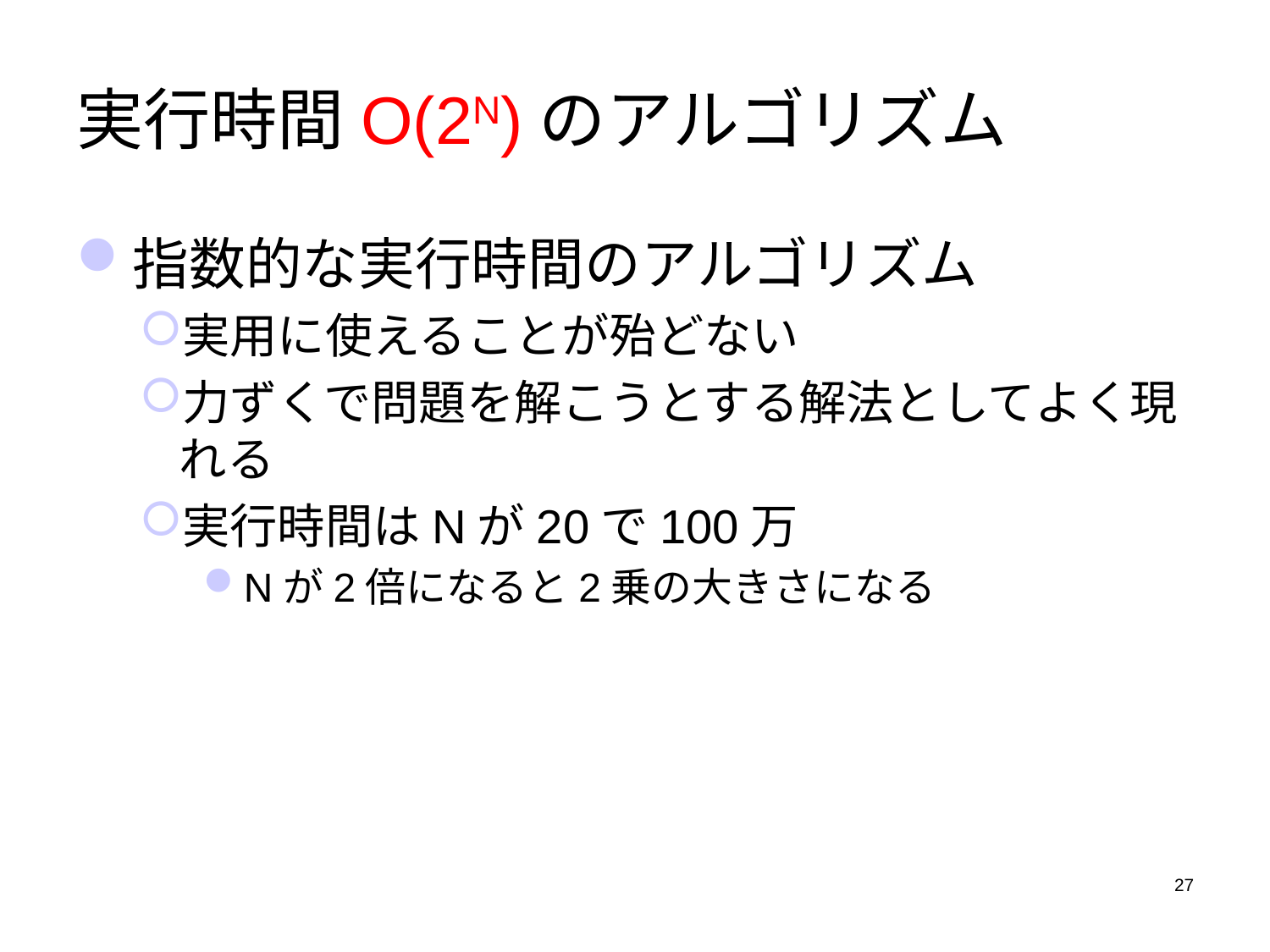

# 実行時間O(2N)のアルゴリズム
指数的な実行時間のアルゴリズム
実用に使えることが殆どない
力ずくで問題を解こうとする解法としてよく現れる
実行時間はNが20で100万
Nが2倍になると2乗の大きさになる

27